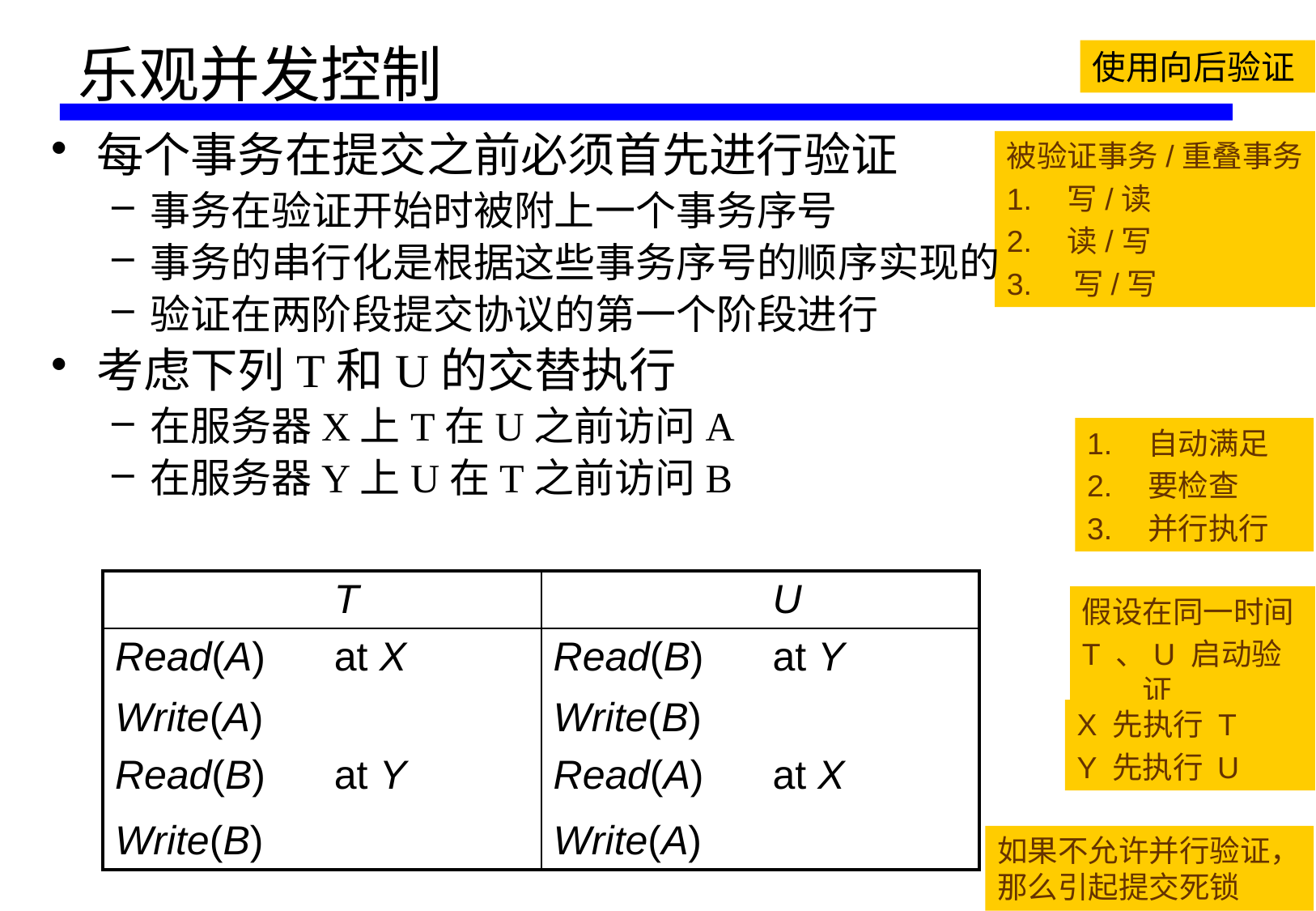

# 乐观并发控制
使用向后验证
每个事务在提交之前必须首先进行验证
事务在验证开始时被附上一个事务序号
事务的串行化是根据这些事务序号的顺序实现的
验证在两阶段提交协议的第一个阶段进行
考虑下列T和U的交替执行
在服务器X上T在U之前访问A
在服务器Y上U在T之前访问B
被验证事务/重叠事务
写/读
读/写
3.    写/写
自动满足
要检查
并行执行
|  | T |  | U |
| --- | --- | --- | --- |
| Read(A) | at X | Read(B) | at Y |
| Write(A) |  | Write(B) |  |
| Read(B) | at Y | Read(A) | at X |
| Write(B) |  | Write(A) |  |
假设在同一时间
T 、U 启动验证
X 先执行 T
Y 先执行 U
如果不允许并行验证，那么引起提交死锁